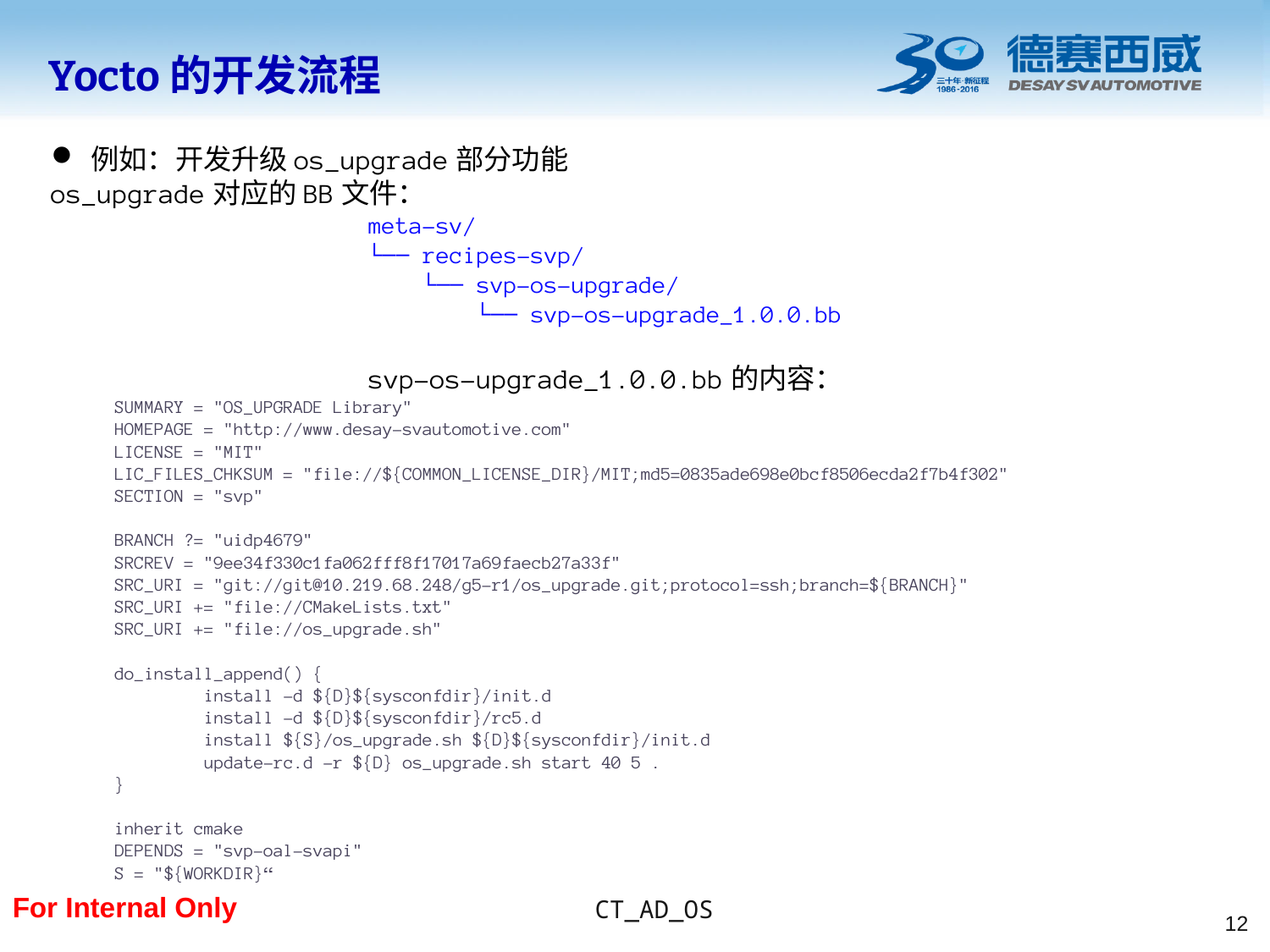

Yocto的开发流程
例如：开发升级os_upgrade部分功能
os_upgrade对应的BB文件：
meta-sv/
└── recipes-svp/
    └── svp-os-upgrade/
        └── svp-os-upgrade_1.0.0.bb

svp-os-upgrade_1.0.0.bb的内容：
SUMMARY = "OS_UPGRADE Library"
HOMEPAGE = "http://www.desay-svautomotive.com"
LICENSE = "MIT"
LIC_FILES_CHKSUM = "file://${COMMON_LICENSE_DIR}/MIT;md5=0835ade698e0bcf8506ecda2f7b4f302"
SECTION = "svp"

BRANCH ?= "uidp4679"
SRCREV = "9ee34f330c1fa062fff8f17017a69faecb27a33f"
SRC_URI = "git://git@10.219.68.248/g5-r1/os_upgrade.git;protocol=ssh;branch=${BRANCH}"
SRC_URI += "file://CMakeLists.txt"
SRC_URI += "file://os_upgrade.sh"

do_install_append() {
         install -d ${D}${sysconfdir}/init.d
         install -d ${D}${sysconfdir}/rc5.d
         install ${S}/os_upgrade.sh ${D}${sysconfdir}/init.d
         update-rc.d -r ${D} os_upgrade.sh start 40 5 .
}

inherit cmake
DEPENDS = "svp-oal-svapi"
S = "${WORKDIR}“

12